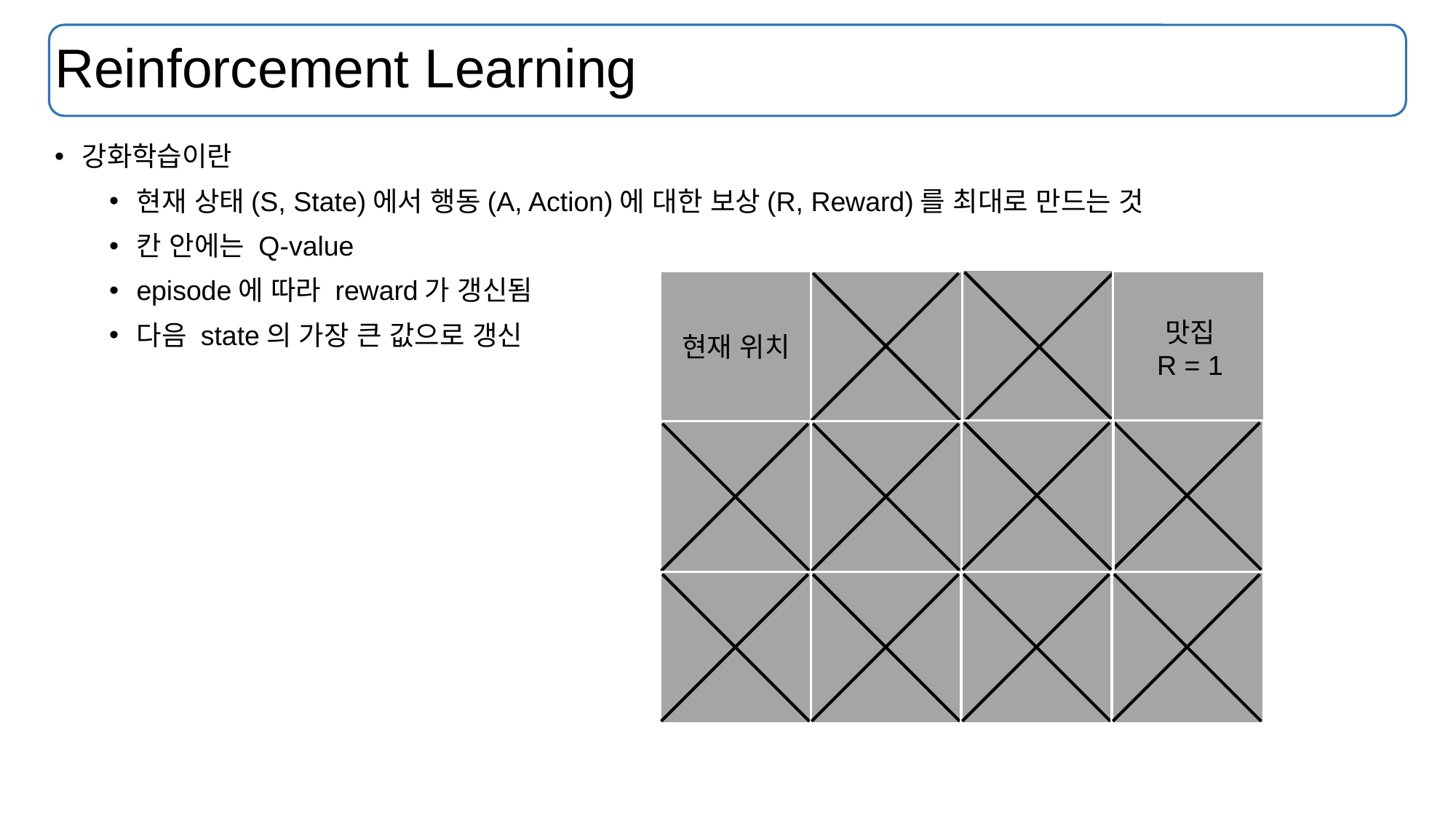

# Reinforcement Learning
강화학습이란
현재 상태(S, State)에서 행동(A, Action)에 대한 보상(R, Reward)를 최대로 만드는 것
칸 안에는 Q-value
episode에 따라 reward가 갱신됨
다음 state의 가장 큰 값으로 갱신

맛집
R = 1
현재 위치

3